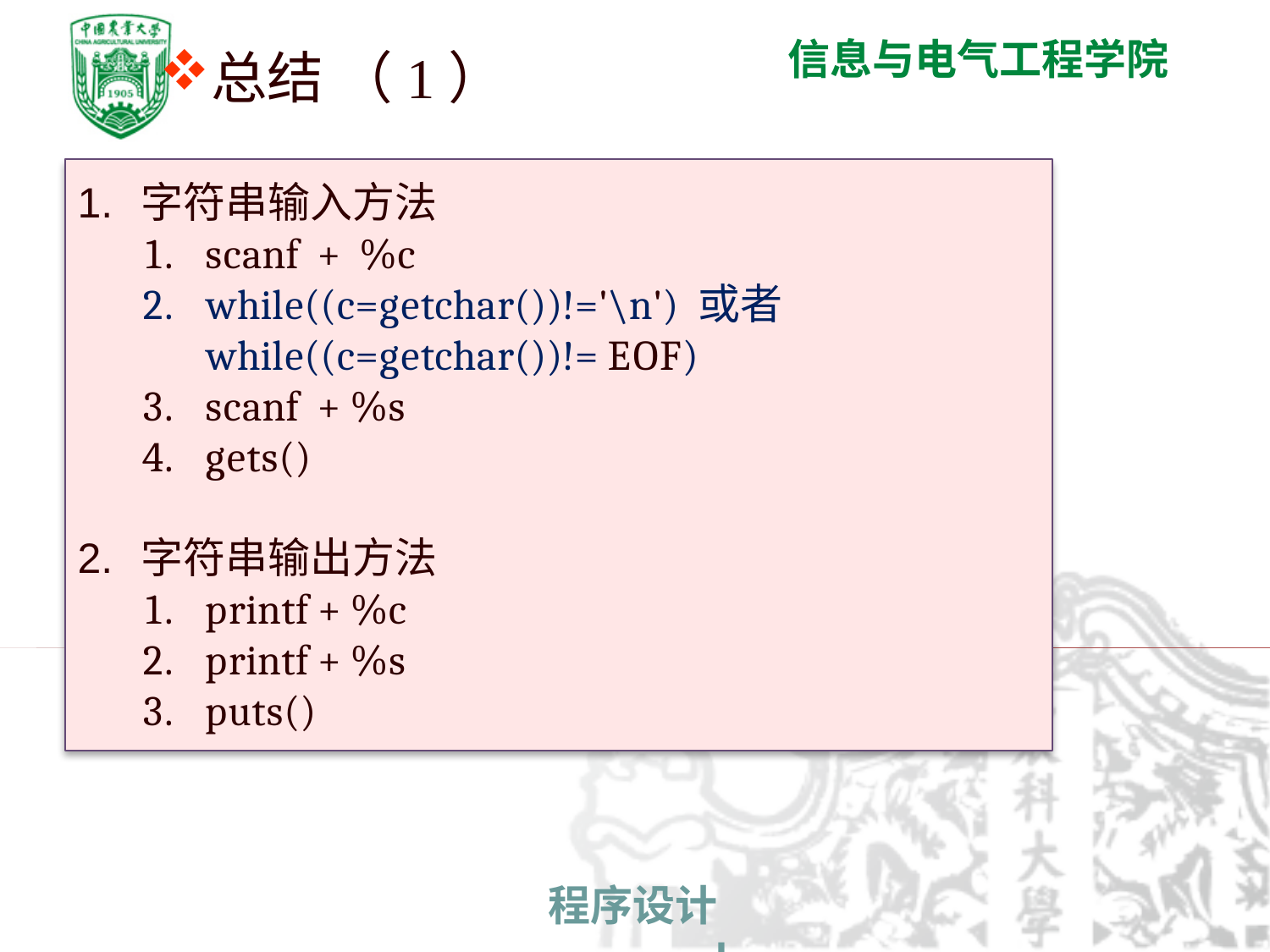

总结 （1）

字符串输入方法
scanf  +  %c
while((c=getchar())!='\n') 或者while((c=getchar())!= EOF)
scanf  + %s
gets()

字符串输出方法
printf + %c
printf + %s
puts()